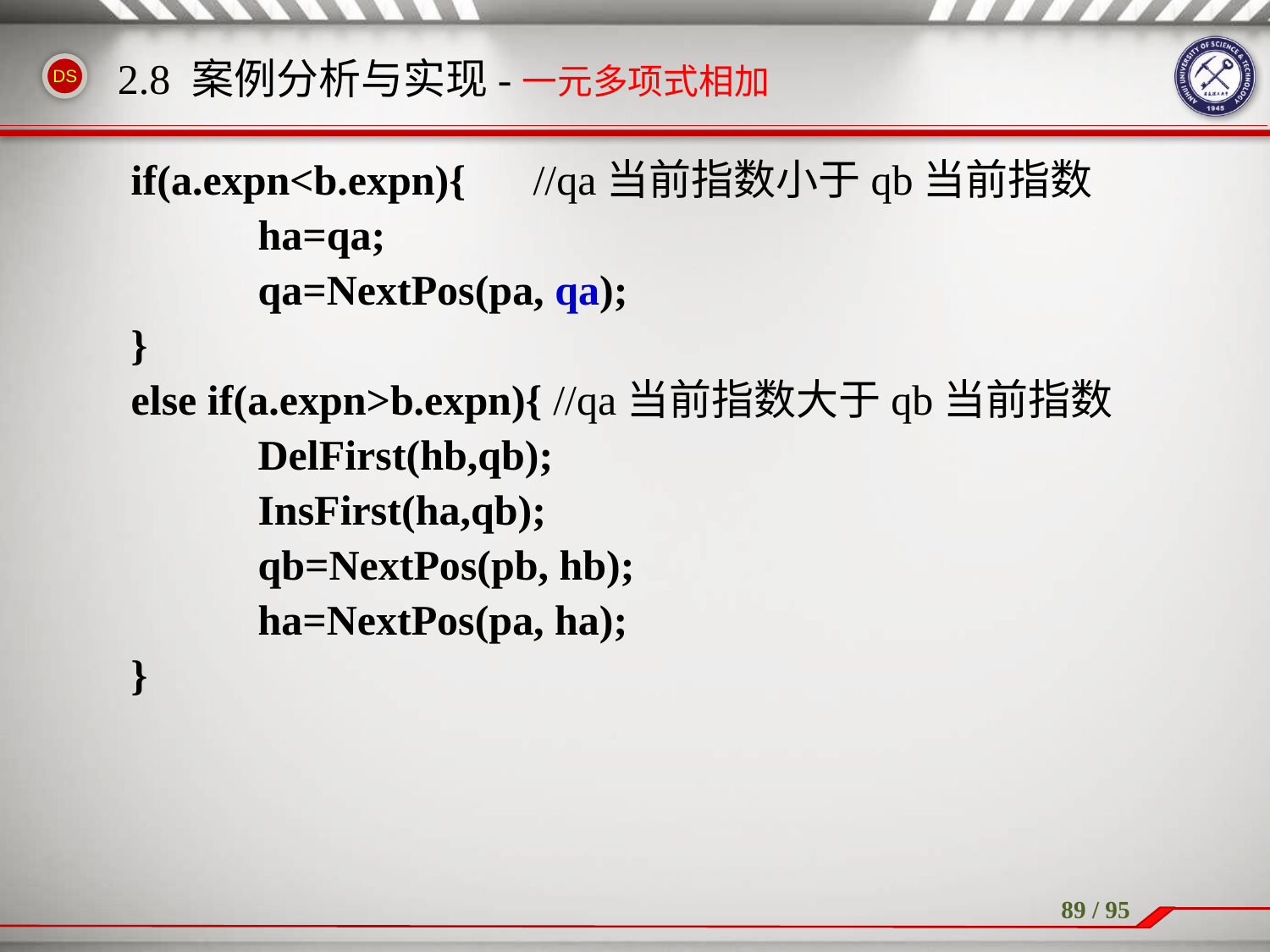

# 2.8 案例分析与实现-一元多项式相加
	if(a.expn<b.expn){ 	  //qa当前指数小于qb当前指数
		ha=qa;
		qa=NextPos(pa, qa);
	}
	else if(a.expn>b.expn){ //qa当前指数大于qb当前指数
		DelFirst(hb,qb);
		InsFirst(ha,qb);
		qb=NextPos(pb, hb);
		ha=NextPos(pa, ha);
	}